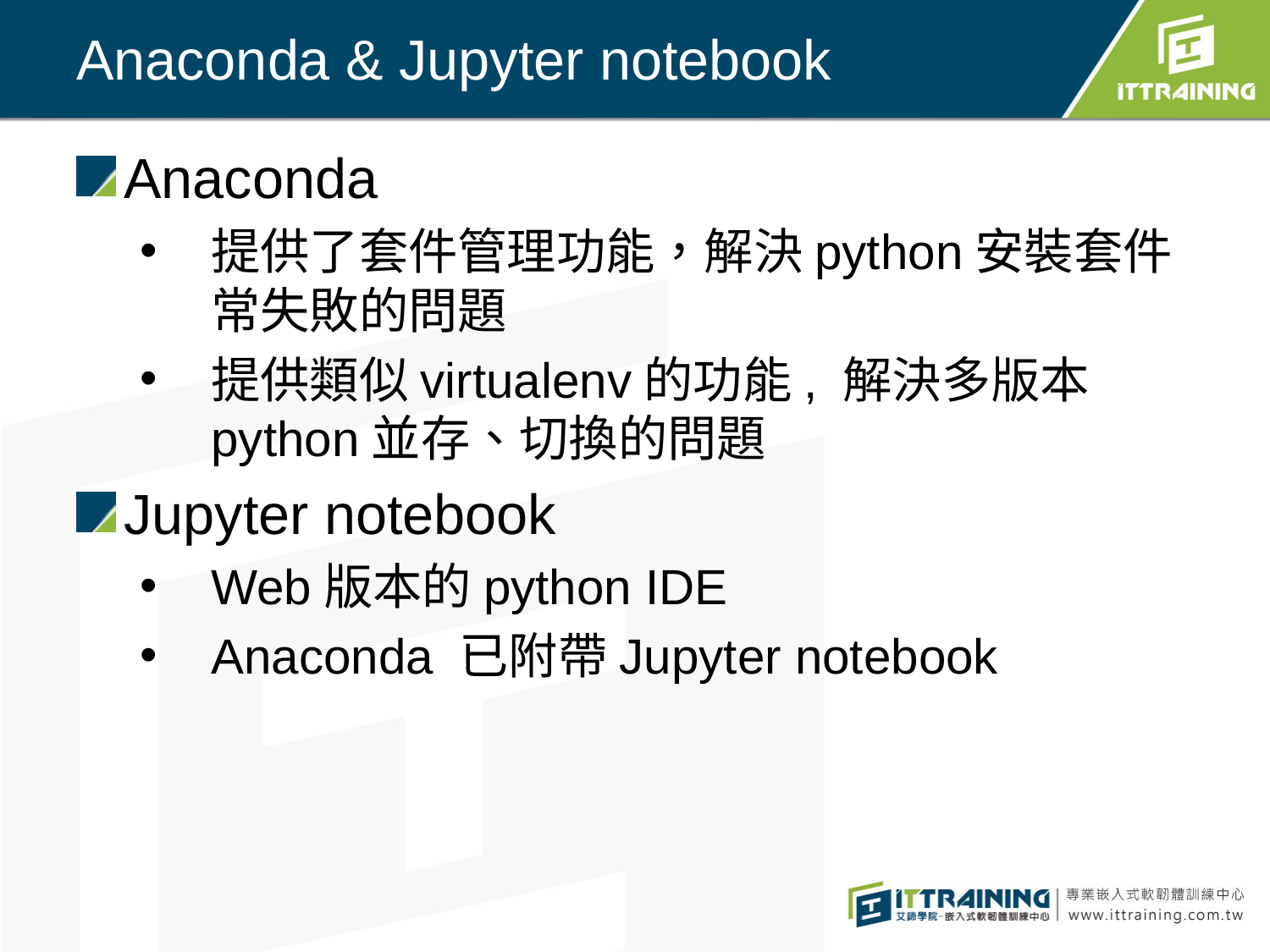

# Anaconda & Jupyter notebook
Anaconda
提供了套件管理功能，解決python安裝套件常失敗的問題
提供類似virtualenv的功能, 解決多版本python並存、切換的問題
Jupyter notebook
Web版本的python IDE
Anaconda 已附帶Jupyter notebook